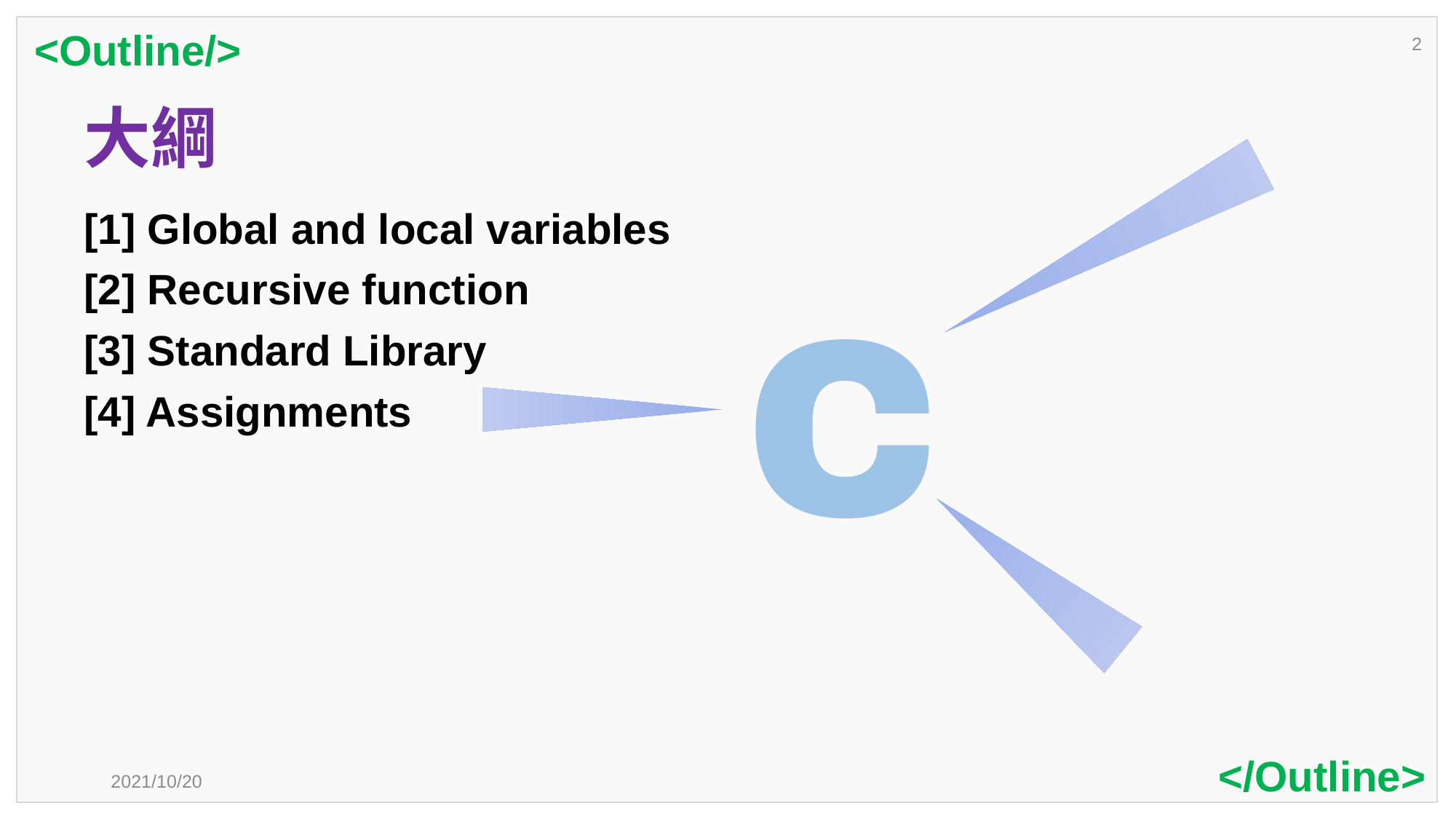

<Outline/>
2

# 大綱
[1] Global and local variables
[2] Recursive function
[3] Standard Library
[4] Assignments
C

</Outline>
2021/10/20